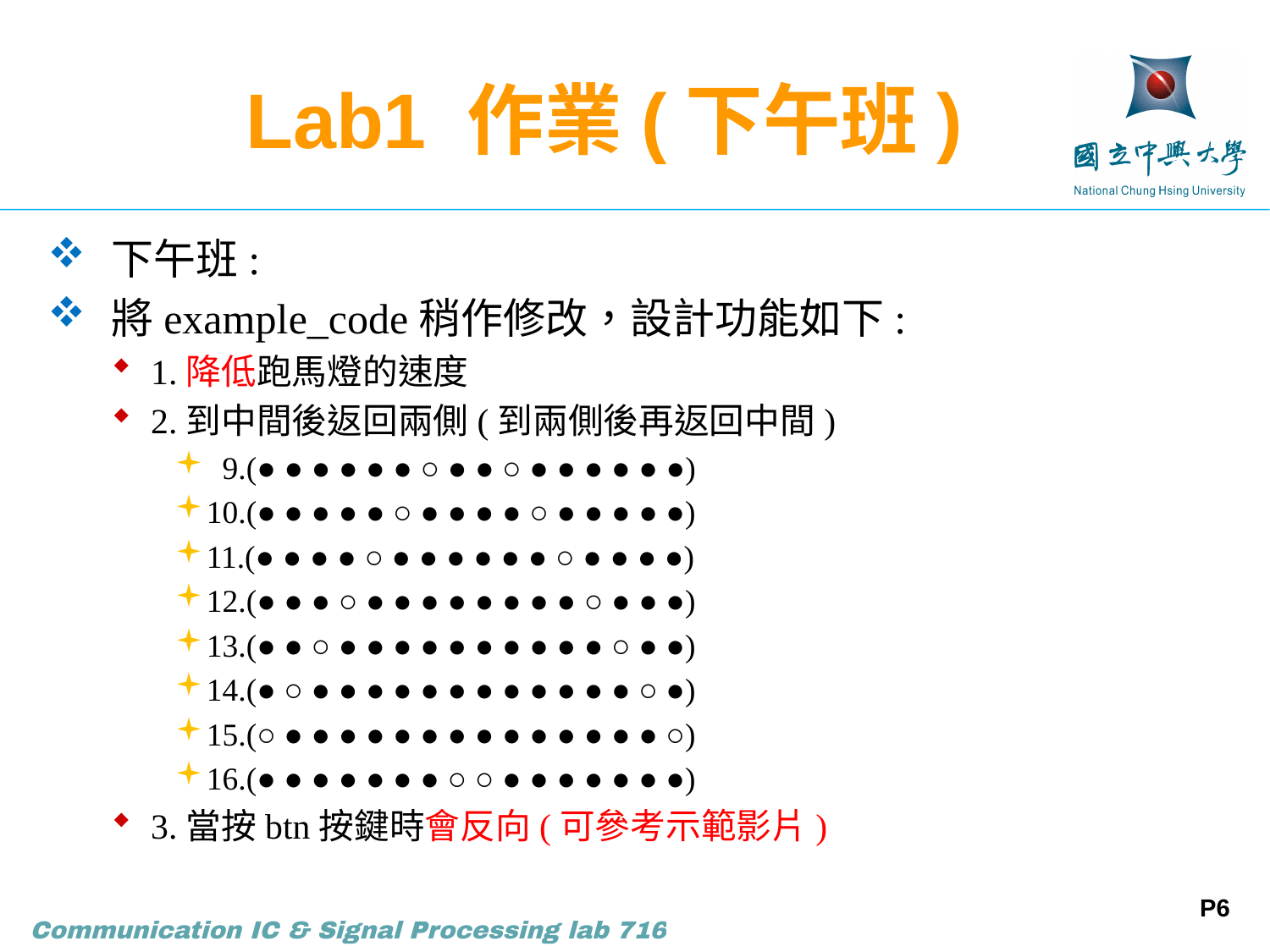

# Lab1 作業(下午班)
下午班:
將example_code稍作修改，設計功能如下:
1.降低跑馬燈的速度
2.到中間後返回兩側(到兩側後再返回中間)
  9.(● ● ● ● ● ● ○ ● ● ○ ● ● ● ● ● ●)
10.(● ● ● ● ● ○ ● ● ● ● ○ ● ● ● ● ●)
11.(● ● ● ● ○ ● ● ● ● ● ● ○ ● ● ● ●)
12.(● ● ● ○ ● ● ● ● ● ● ● ● ○ ● ● ●)
13.(● ● ○ ● ● ● ● ● ● ● ● ● ● ○ ● ●)
14.(● ○ ● ● ● ● ● ● ● ● ● ● ● ● ○ ●)
15.(○ ● ● ● ● ● ● ● ● ● ● ● ● ● ● ○)
16.(● ● ● ● ● ● ● ○ ○ ● ● ● ● ● ● ●)
3.當按btn按鍵時會反向(可參考示範影片)